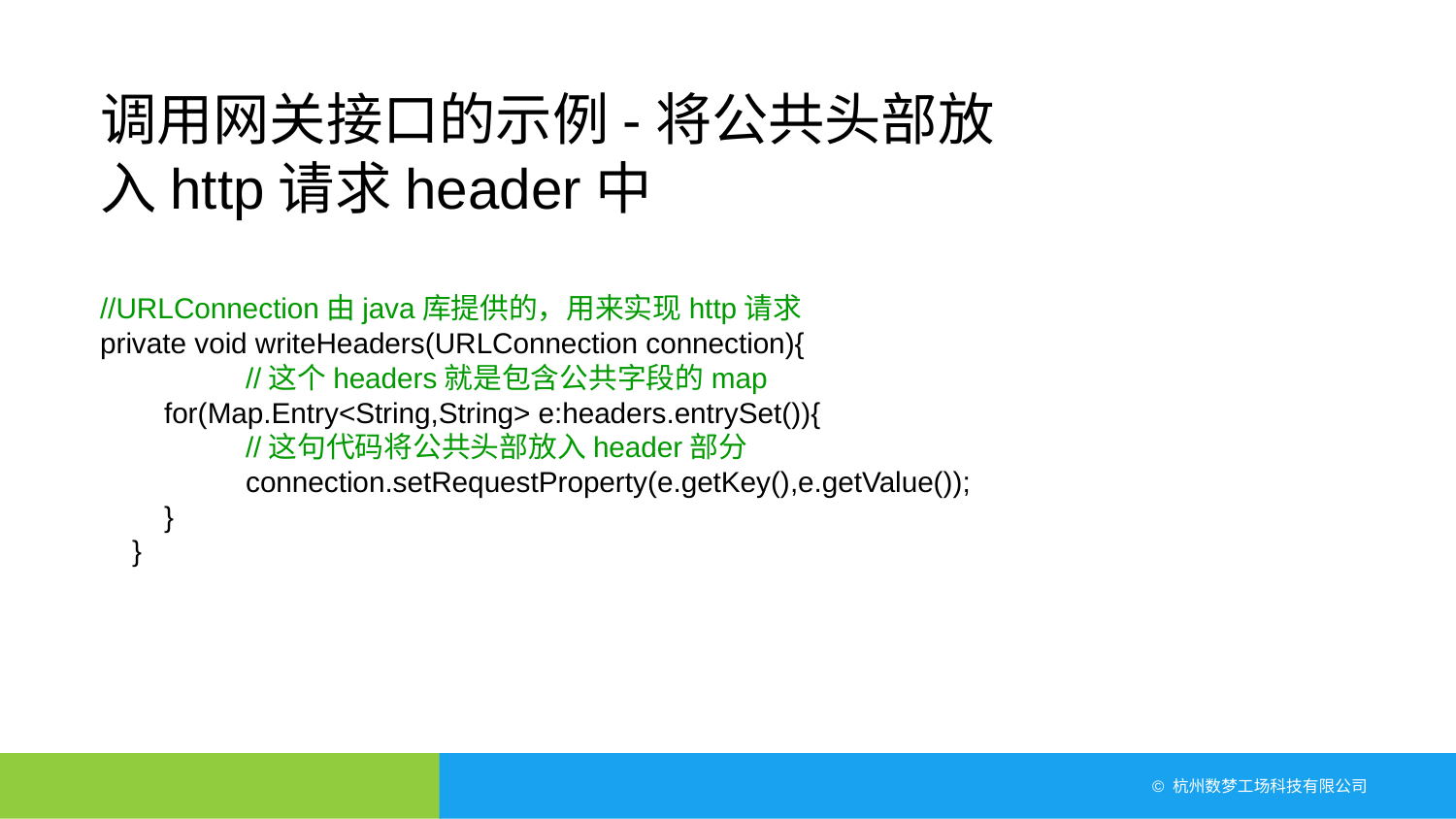

调用网关接口的示例-将公共头部放入http请求header中
//URLConnection由java库提供的，用来实现http请求
private void writeHeaders(URLConnection connection){
	//这个headers就是包含公共字段的map
        for(Map.Entry<String,String> e:headers.entrySet()){
	//这句代码将公共头部放入header部分
          	connection.setRequestProperty(e.getKey(),e.getValue());
        }
    }